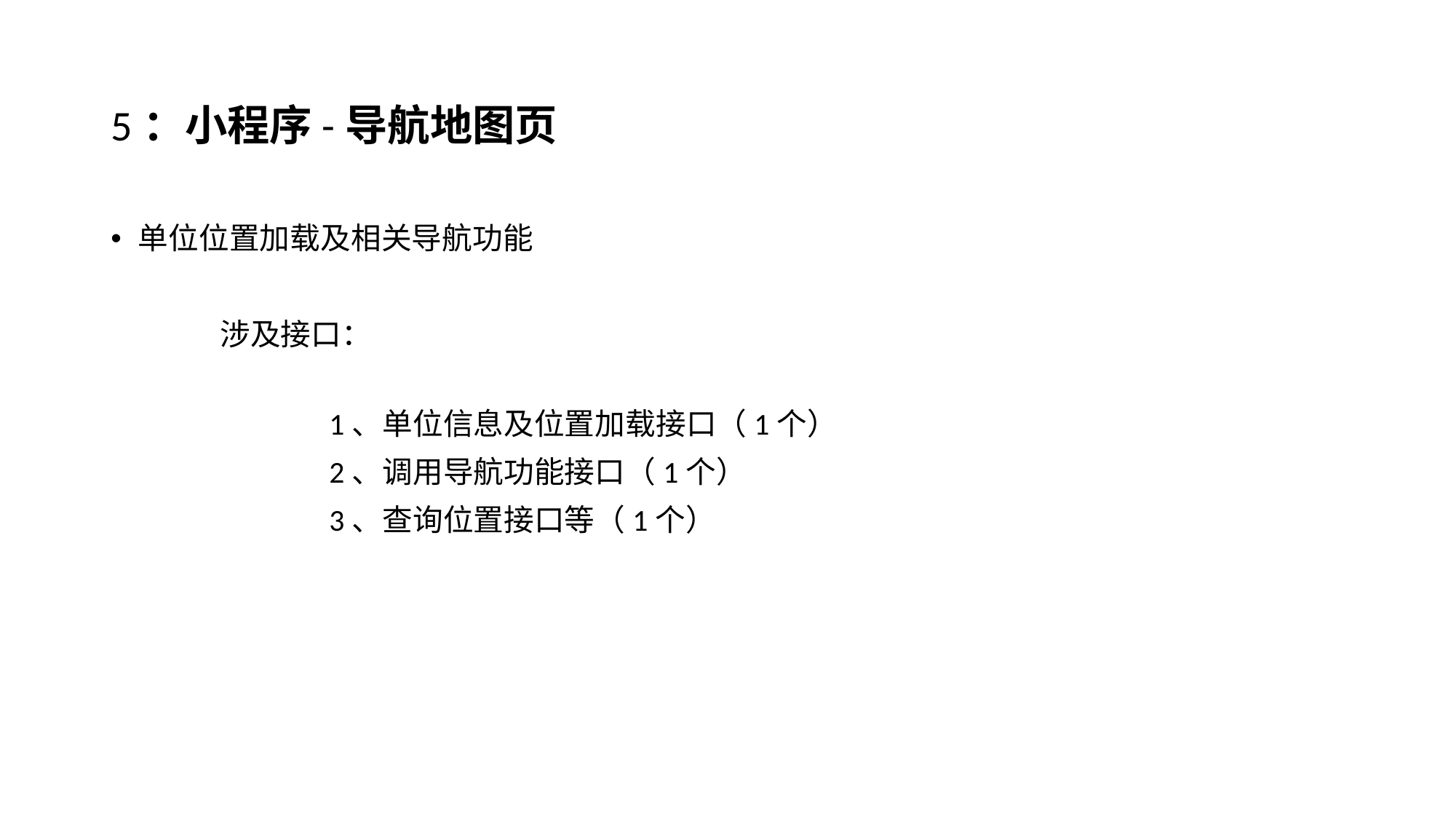

# 5：小程序-导航地图页
单位位置加载及相关导航功能

 	涉及接口：

		1、单位信息及位置加载接口（1个）
		2、调用导航功能接口（1个）
		3、查询位置接口等（1个）